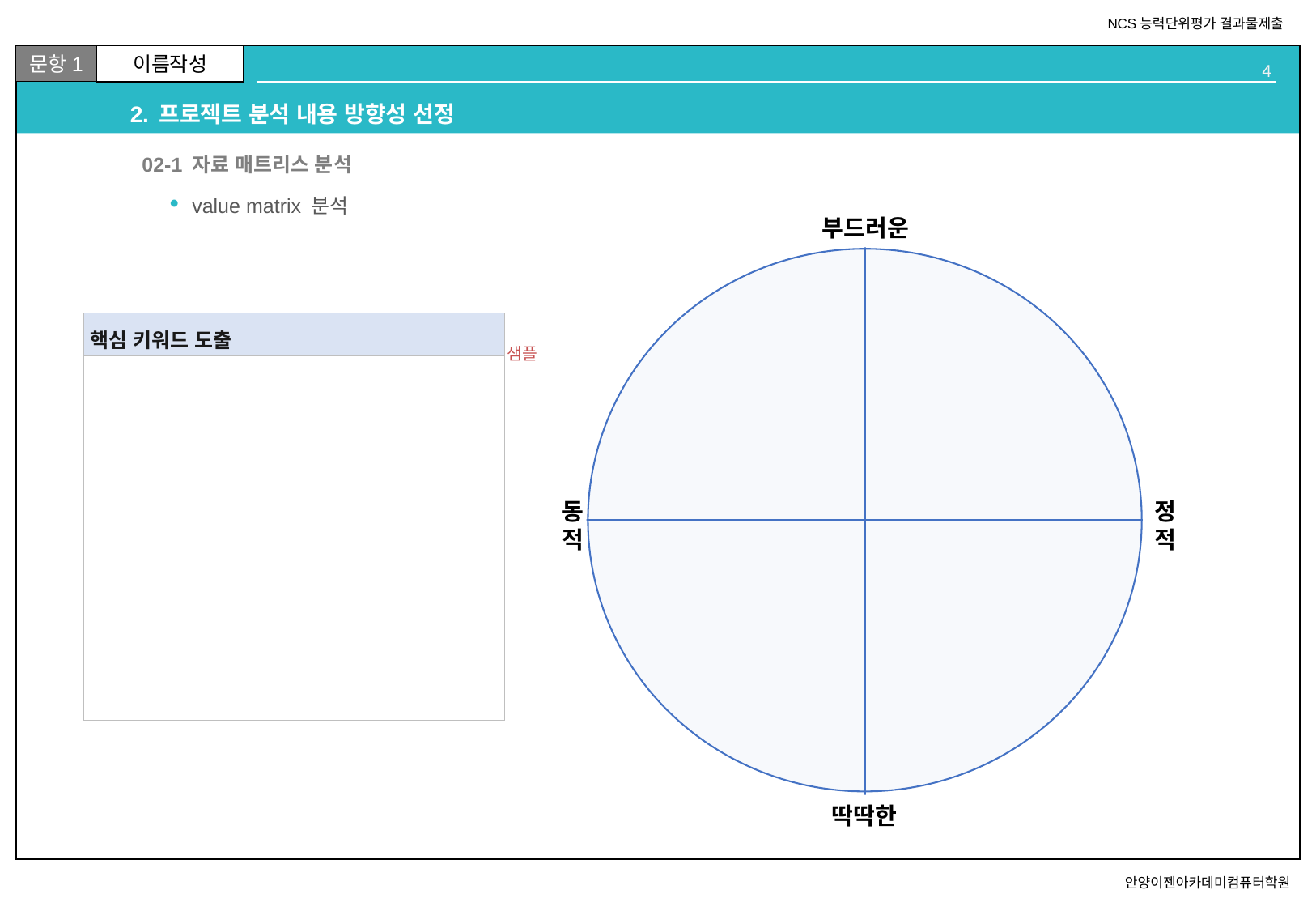

# 2. 프로젝트 분석 내용 방향성 선정
02
02-1 자료 매트리스 분석
value matrix 분석
샘플